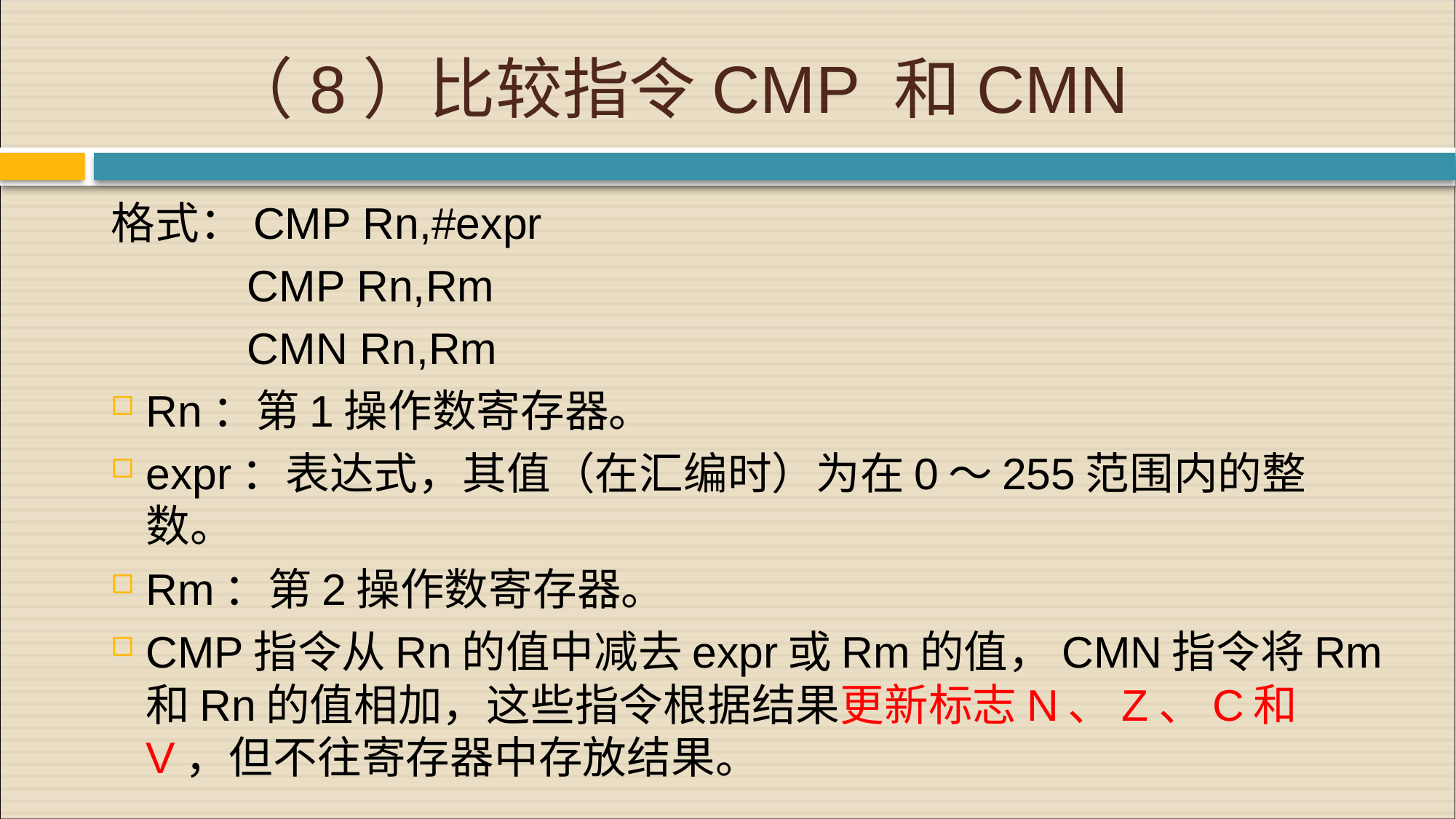

# （8）比较指令CMP 和CMN
格式：CMP Rn,#expr
           CMP Rn,Rm
           CMN Rn,Rm
Rn：第1操作数寄存器。
expr：表达式，其值（在汇编时）为在0～255范围内的整数。
Rm：第2操作数寄存器。
CMP指令从Rn的值中减去expr或Rm的值，CMN指令将Rm和Rn的值相加，这些指令根据结果更新标志N、Z、C和V，但不往寄存器中存放结果。